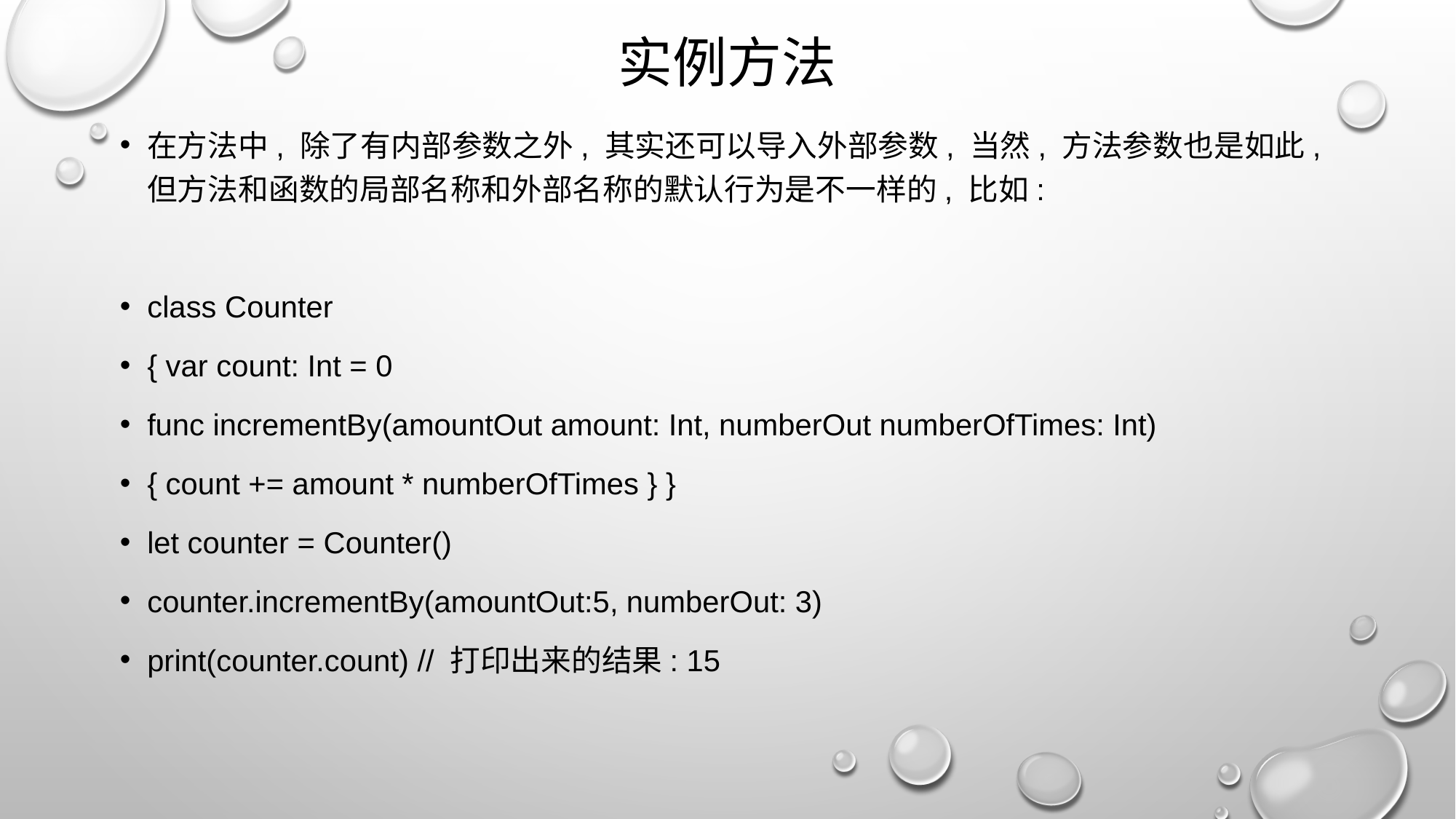

# 实例方法
在方法中, 除了有内部参数之外, 其实还可以导入外部参数, 当然, 方法参数也是如此, 但方法和函数的局部名称和外部名称的默认行为是不一样的, 比如:

class Counter
{ var count: Int = 0
func incrementBy(amountOut amount: Int, numberOut numberOfTimes: Int)
{ count += amount * numberOfTimes } }
let counter = Counter()
counter.incrementBy(amountOut:5, numberOut: 3)
print(counter.count) // 打印出来的结果: 15